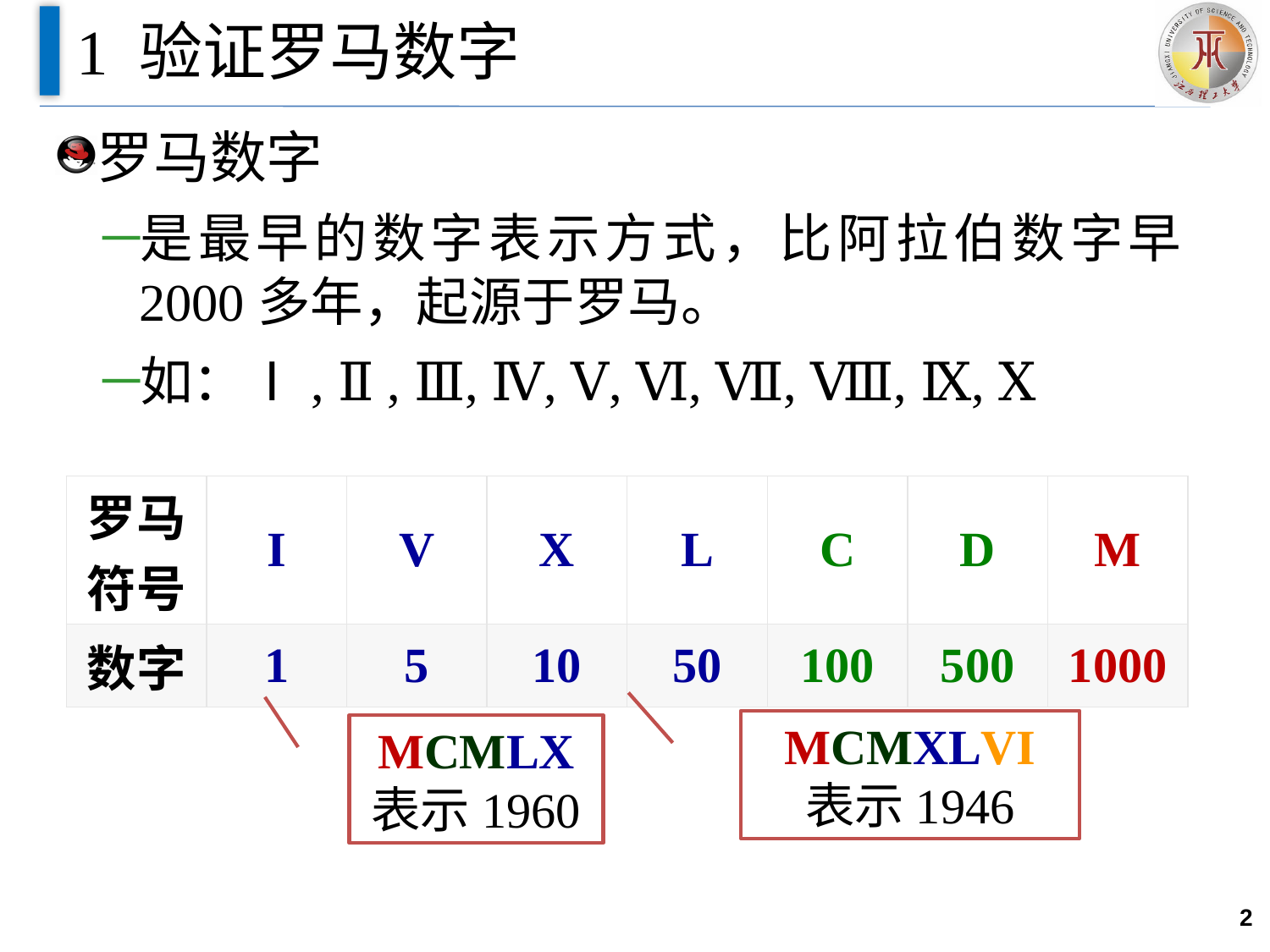

# 1 验证罗马数字
罗马数字
是最早的数字表示方式，比阿拉伯数字早2000多年，起源于罗马。
如：Ⅰ, Ⅱ , Ⅲ, Ⅳ, Ⅴ, Ⅵ, Ⅶ, Ⅷ, Ⅸ, Ⅹ
| 罗马符号 | I | V | X | L | C | D | M |
| --- | --- | --- | --- | --- | --- | --- | --- |
| 数字 | 1 | 5 | 10 | 50 | 100 | 500 | 1000 |
MCMXLVI
表示1946
MCMLX
表示1960
2